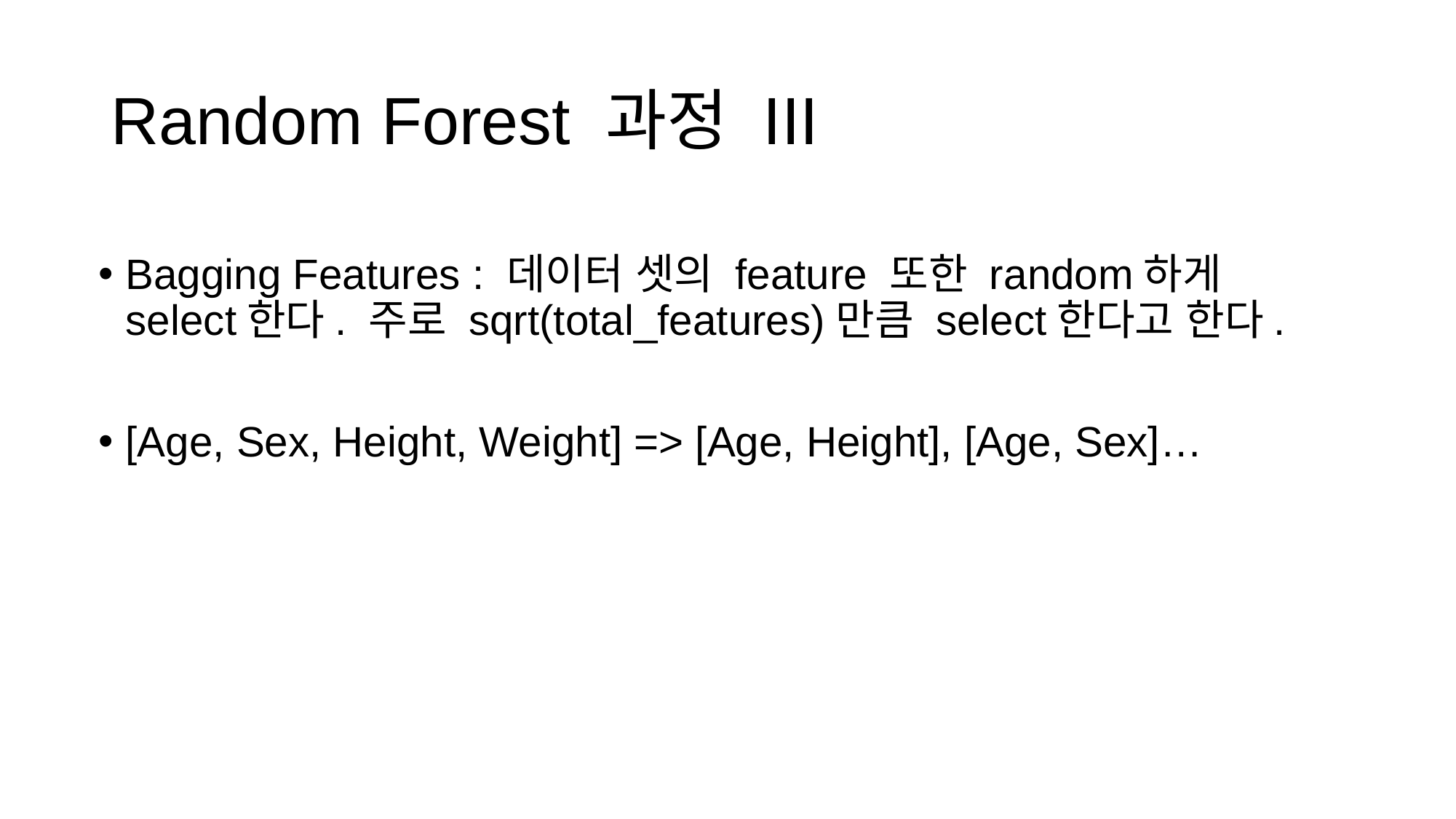

# Random Forest 과정 III
Bagging Features : 데이터 셋의 feature 또한 random하게 select한다. 주로 sqrt(total_features)만큼 select한다고 한다.

[Age, Sex, Height, Weight] => [Age, Height], [Age, Sex]…